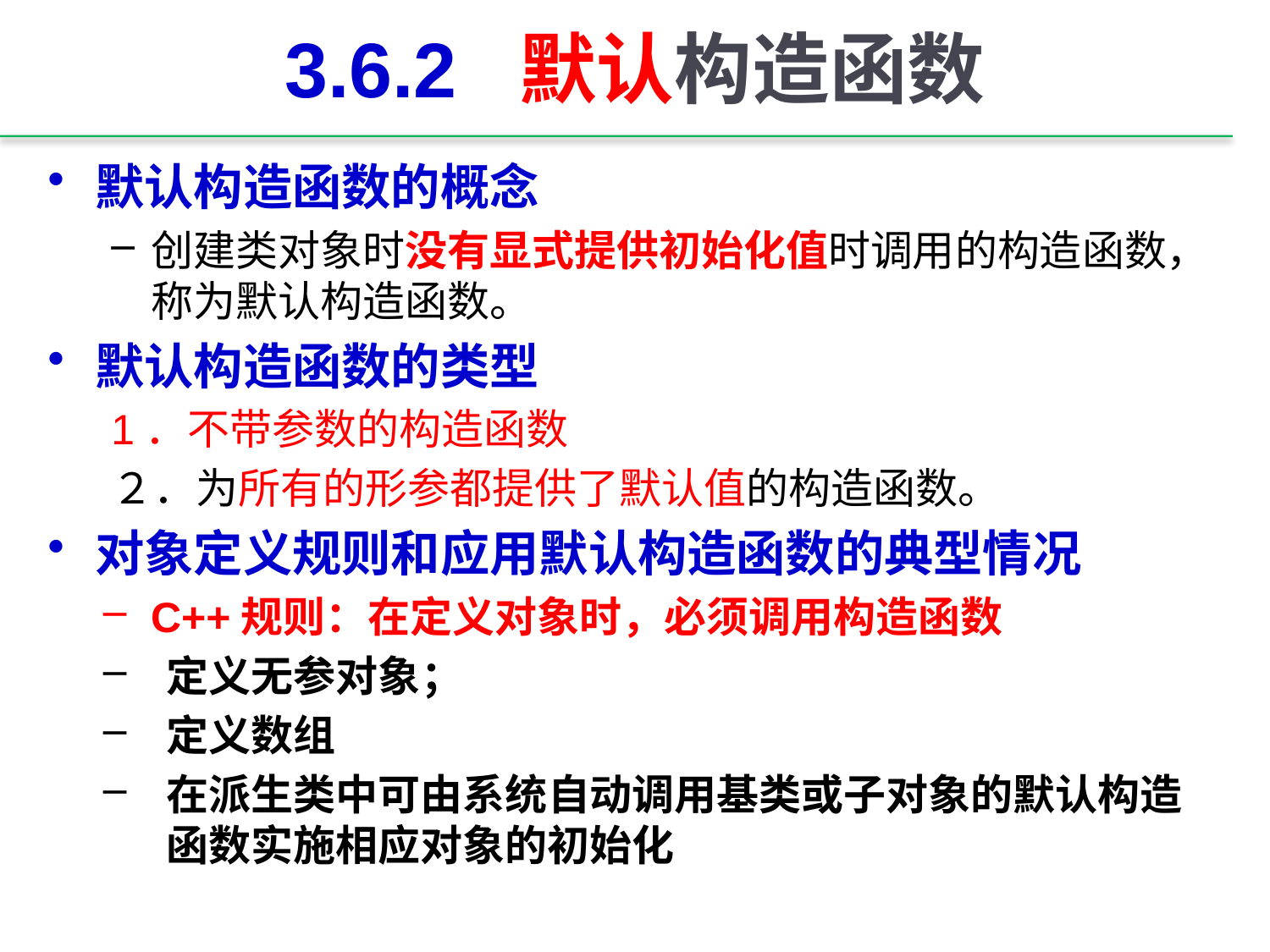

# 3.6.2  默认构造函数
默认构造函数的概念
创建类对象时没有显式提供初始化值时调用的构造函数，称为默认构造函数。
默认构造函数的类型
1．不带参数的构造函数
２．为所有的形参都提供了默认值的构造函数。
对象定义规则和应用默认构造函数的典型情况
C++规则：在定义对象时，必须调用构造函数
定义无参对象；
定义数组
在派生类中可由系统自动调用基类或子对象的默认构造函数实施相应对象的初始化